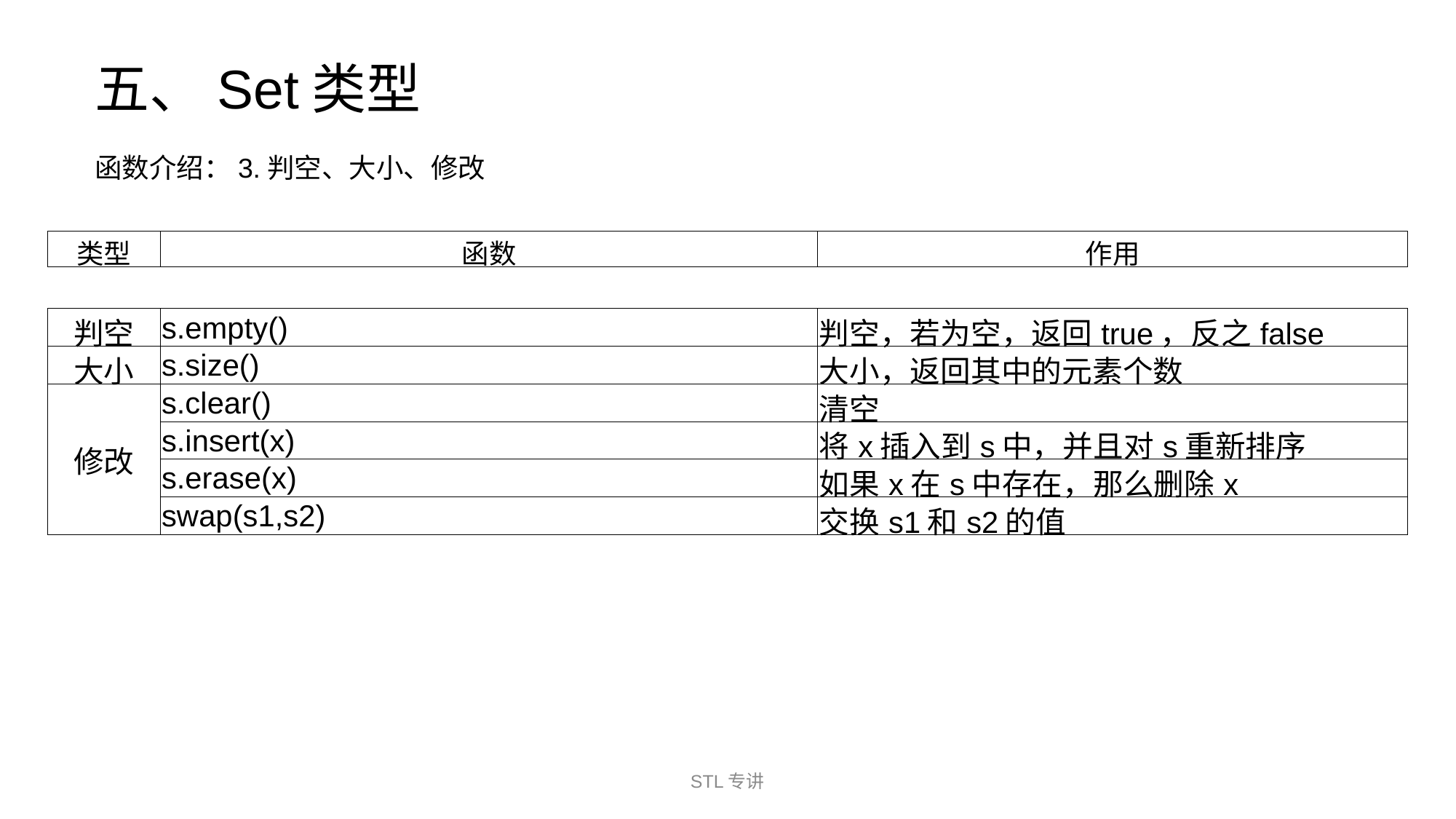

五、Set类型
函数介绍：3.判空、大小、修改
| 类型 | 函数 | 作用 |
| --- | --- | --- |
| 判空 | s.empty() | 判空，若为空，返回true，反之false |
| --- | --- | --- |
| 大小 | s.size() | 大小，返回其中的元素个数 |
| 修改 | s.clear() | 清空 |
|  | s.insert(x) | 将x插入到s中，并且对s重新排序 |
|  | s.erase(x) | 如果x在s中存在，那么删除x |
|  | swap(s1,s2) | 交换s1和s2的值 |

STL专讲
29